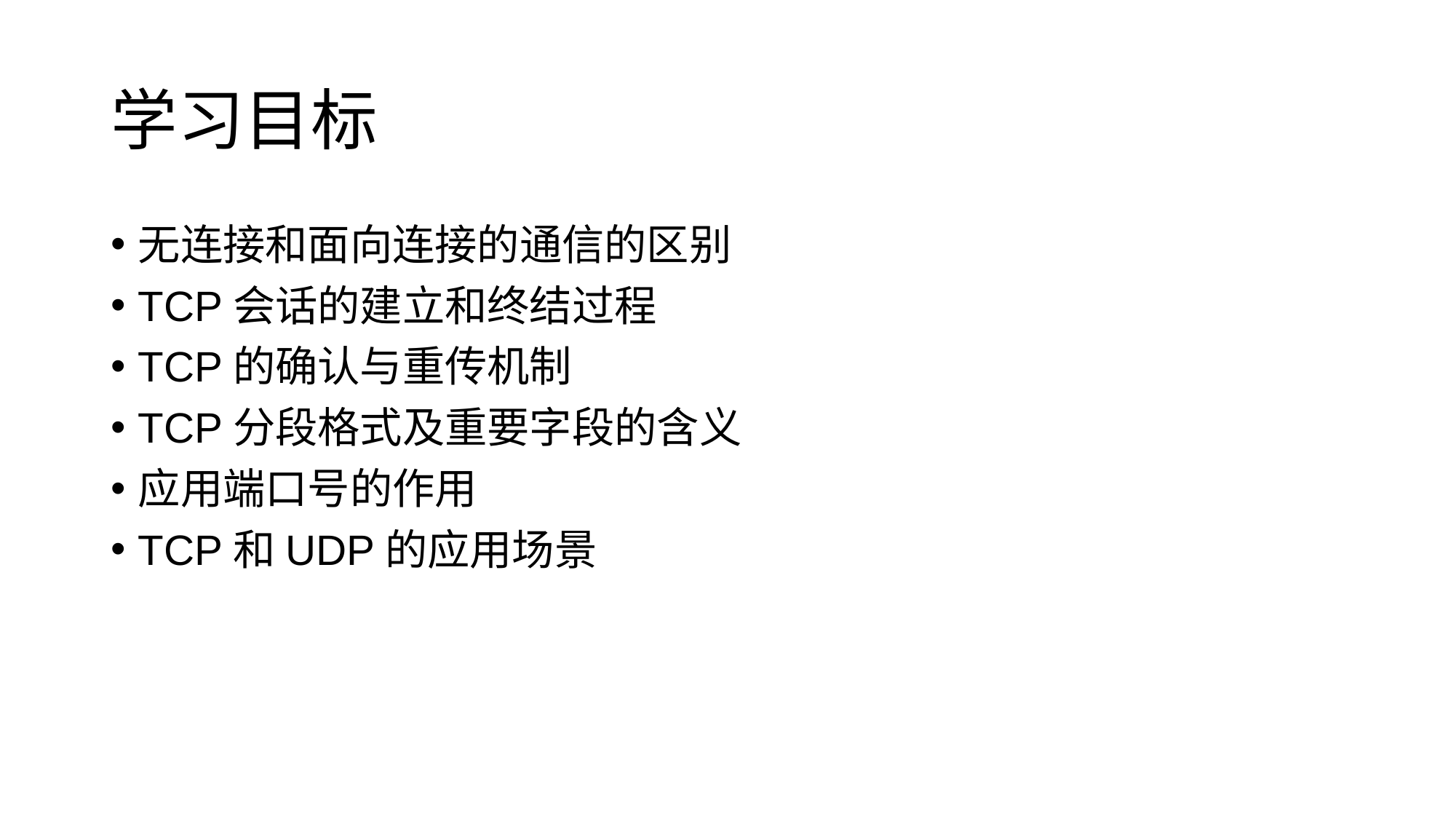

# 学习目标
无连接和面向连接的通信的区别
TCP会话的建立和终结过程
TCP的确认与重传机制
TCP分段格式及重要字段的含义
应用端口号的作用
TCP和UDP的应用场景